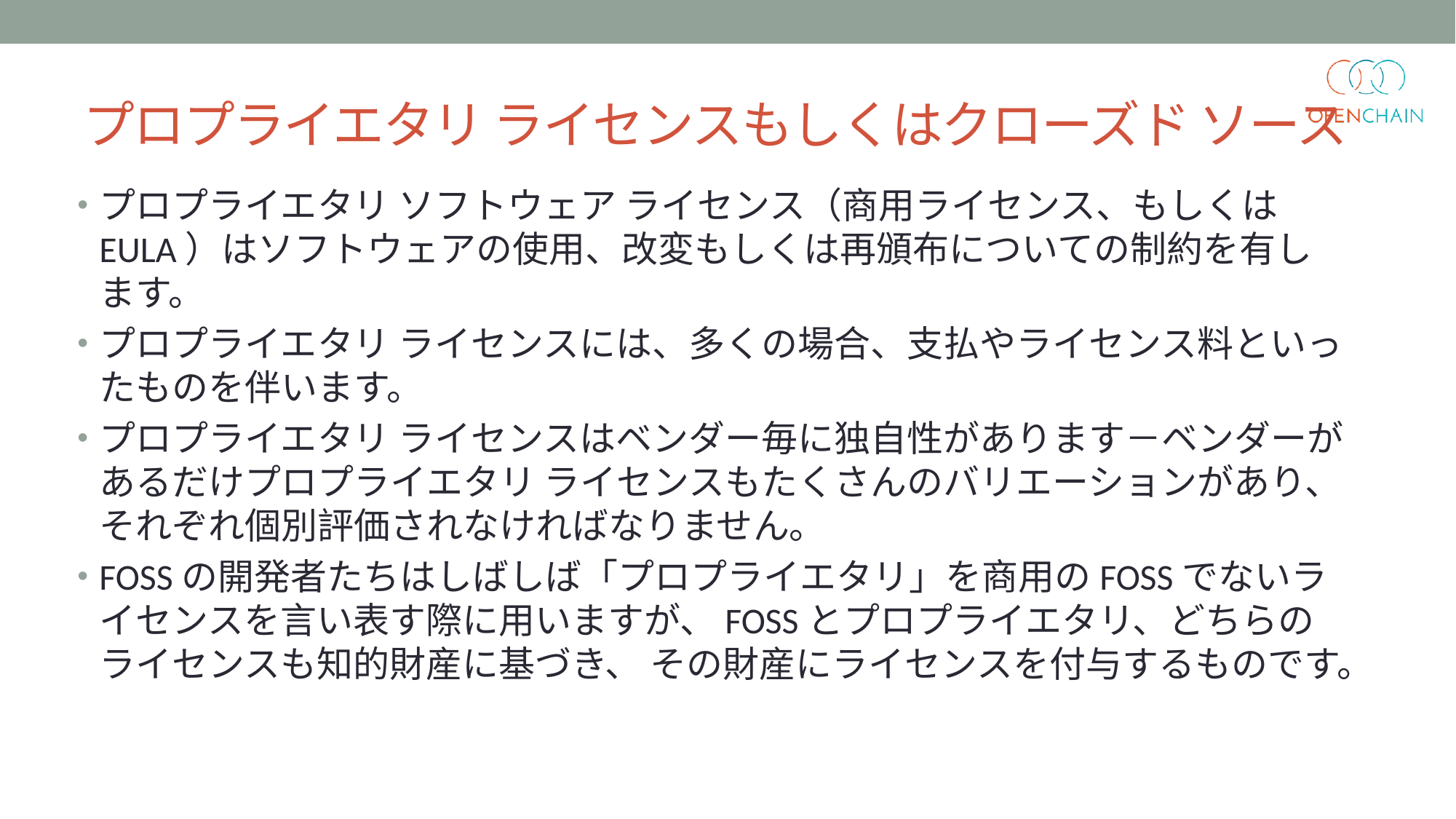

# プロプライエタリ ライセンスもしくはクローズド ソース
プロプライエタリ ソフトウェア ライセンス（商用ライセンス、もしくはEULA）はソフトウェアの使用、改変もしくは再頒布についての制約を有します。
プロプライエタリ ライセンスには、多くの場合、支払やライセンス料といったものを伴います。
プロプライエタリ ライセンスはベンダー毎に独自性があります－ベンダーがあるだけプロプライエタリ ライセンスもたくさんのバリエーションがあり、それぞれ個別評価されなければなりません。
FOSSの開発者たちはしばしば「プロプライエタリ」を商用のFOSSでないライセンスを言い表す際に用いますが、FOSSとプロプライエタリ、どちらのライセンスも知的財産に基づき、 その財産にライセンスを付与するものです。